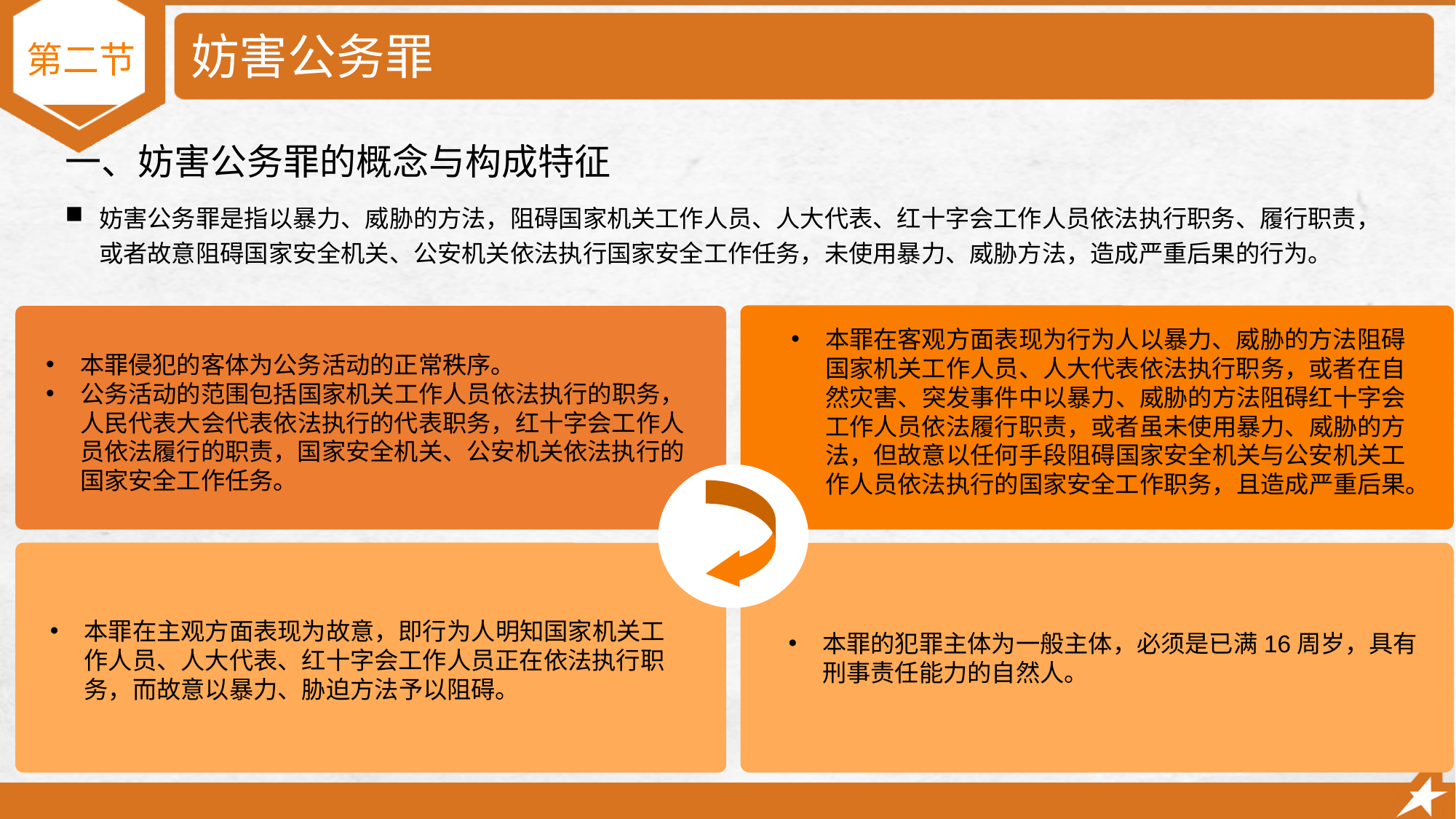

# 妨害公务罪
第二节
一、妨害公务罪的概念与构成特征
妨害公务罪是指以暴力、威胁的方法，阻碍国家机关工作人员、人大代表、红十字会工作人员依法执行职务、履行职责，或者故意阻碍国家安全机关、公安机关依法执行国家安全工作任务，未使用暴力、威胁方法，造成严重后果的行为。

本罪在客观方面表现为行为人以暴力、威胁的方法阻碍国家机关工作人员、人大代表依法执行职务，或者在自然灾害、突发事件中以暴力、威胁的方法阻碍红十字会工作人员依法履行职责，或者虽未使用暴力、威胁的方法，但故意以任何手段阻碍国家安全机关与公安机关工作人员依法执行的国家安全工作职务，且造成严重后果。
本罪侵犯的客体为公务活动的正常秩序。
公务活动的范围包括国家机关工作人员依法执行的职务，人民代表大会代表依法执行的代表职务，红十字会工作人员依法履行的职责，国家安全机关、公安机关依法执行的国家安全工作任务。

本罪的犯罪主体为一般主体，必须是已满16周岁，具有刑事责任能力的自然人。
本罪在主观方面表现为故意，即行为人明知国家机关工作人员、人大代表、红十字会工作人员正在依法执行职务，而故意以暴力、胁迫方法予以阻碍。